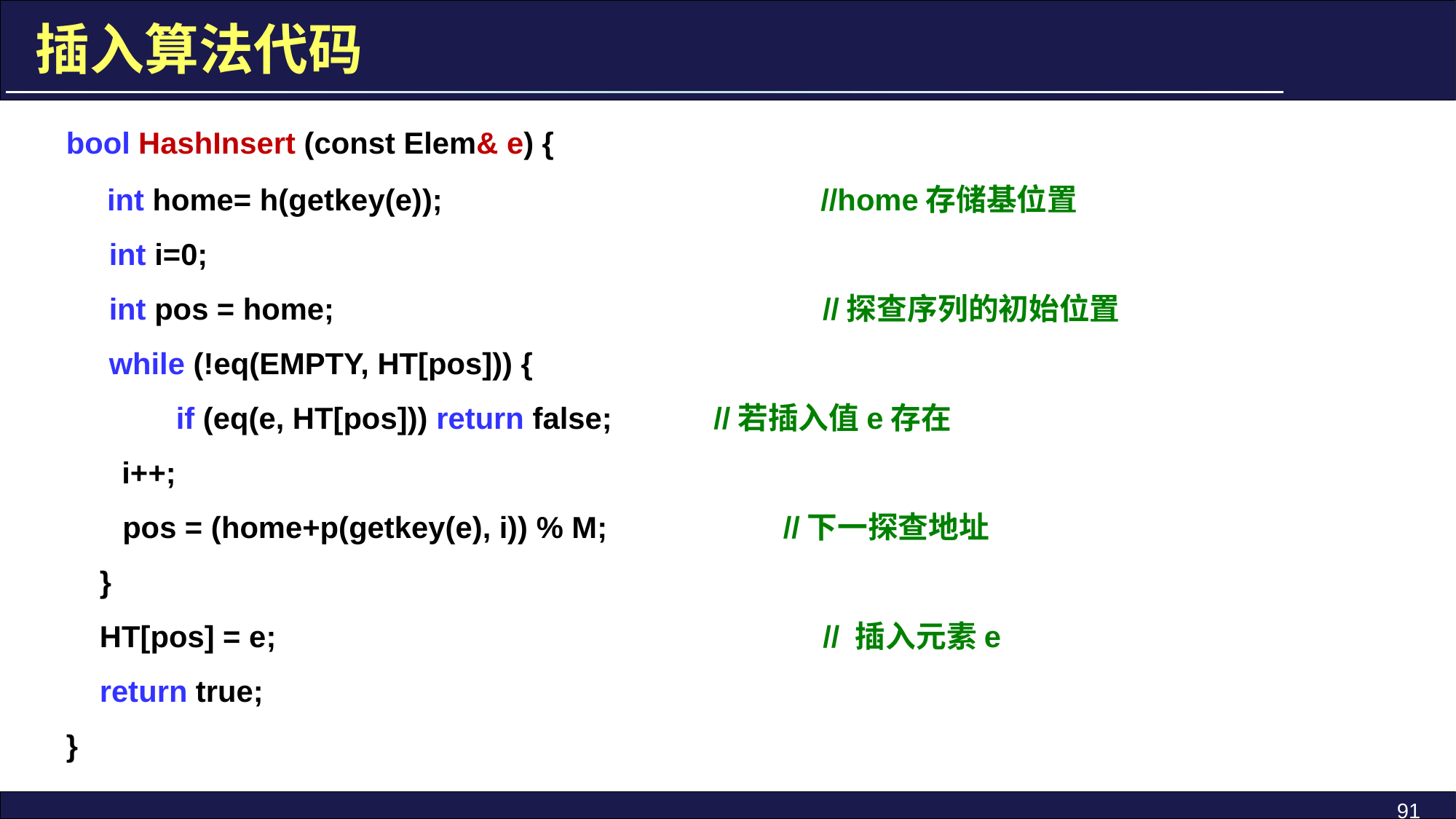

插入算法代码
bool HashInsert (const Elem& e) {
 	int home= h(getkey(e)); 			       //home存储基位置
  	int i=0;
  	int pos = home;       			                    //探查序列的初始位置
  	while (!eq(EMPTY, HT[pos])) {
	        if (eq(e, HT[pos])) return false;   	       //若插入值e存在
     	  i++;
     	  pos = (home+p(getkey(e), i)) % M;                     //下一探查地址
    }
    HT[pos] = e;         			    	       // 插入元素e
    return true;
}
91